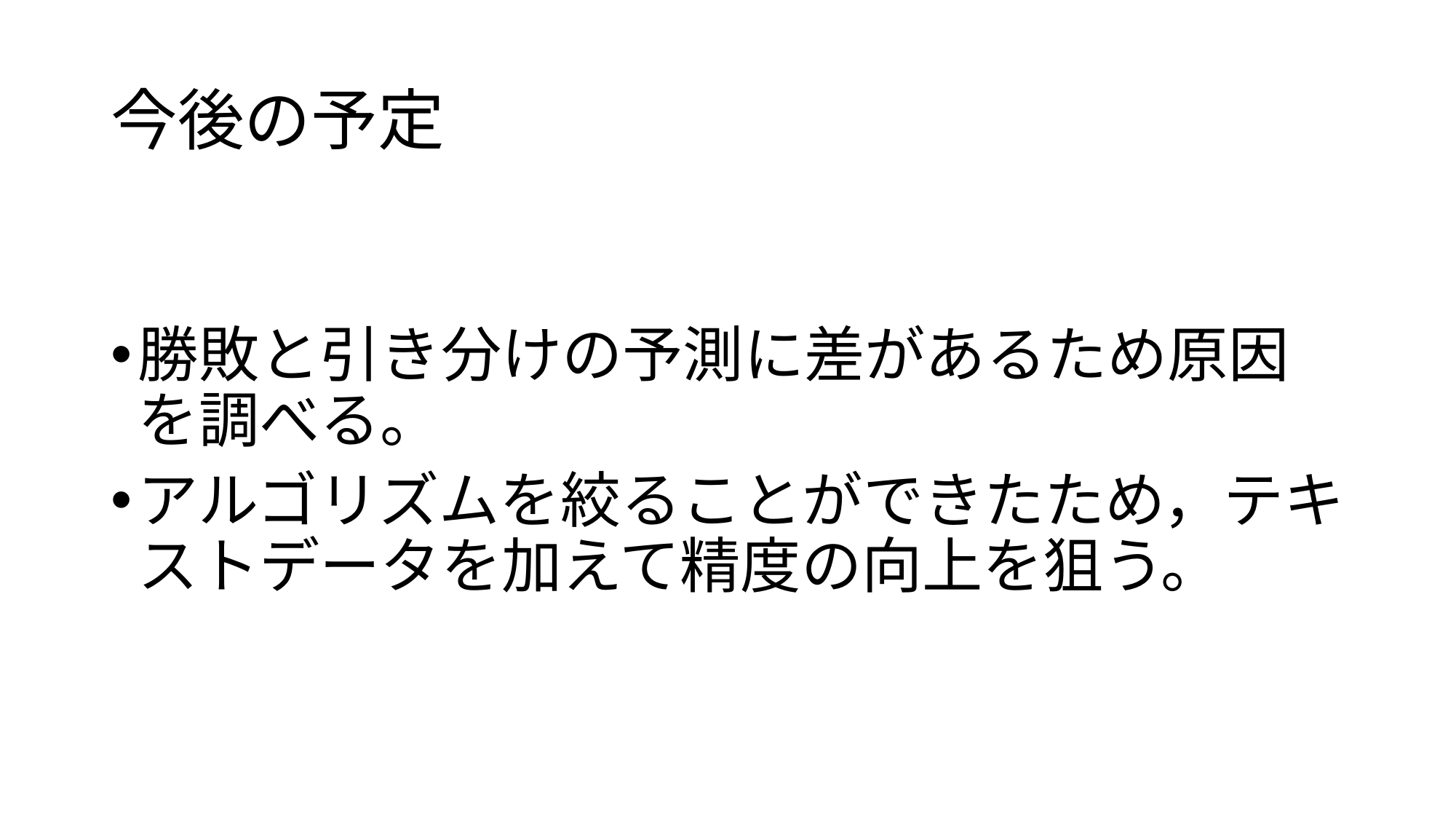

# 今後の予定
勝敗と引き分けの予測に差があるため原因を調べる。
アルゴリズムを絞ることができたため，テキストデータを加えて精度の向上を狙う。